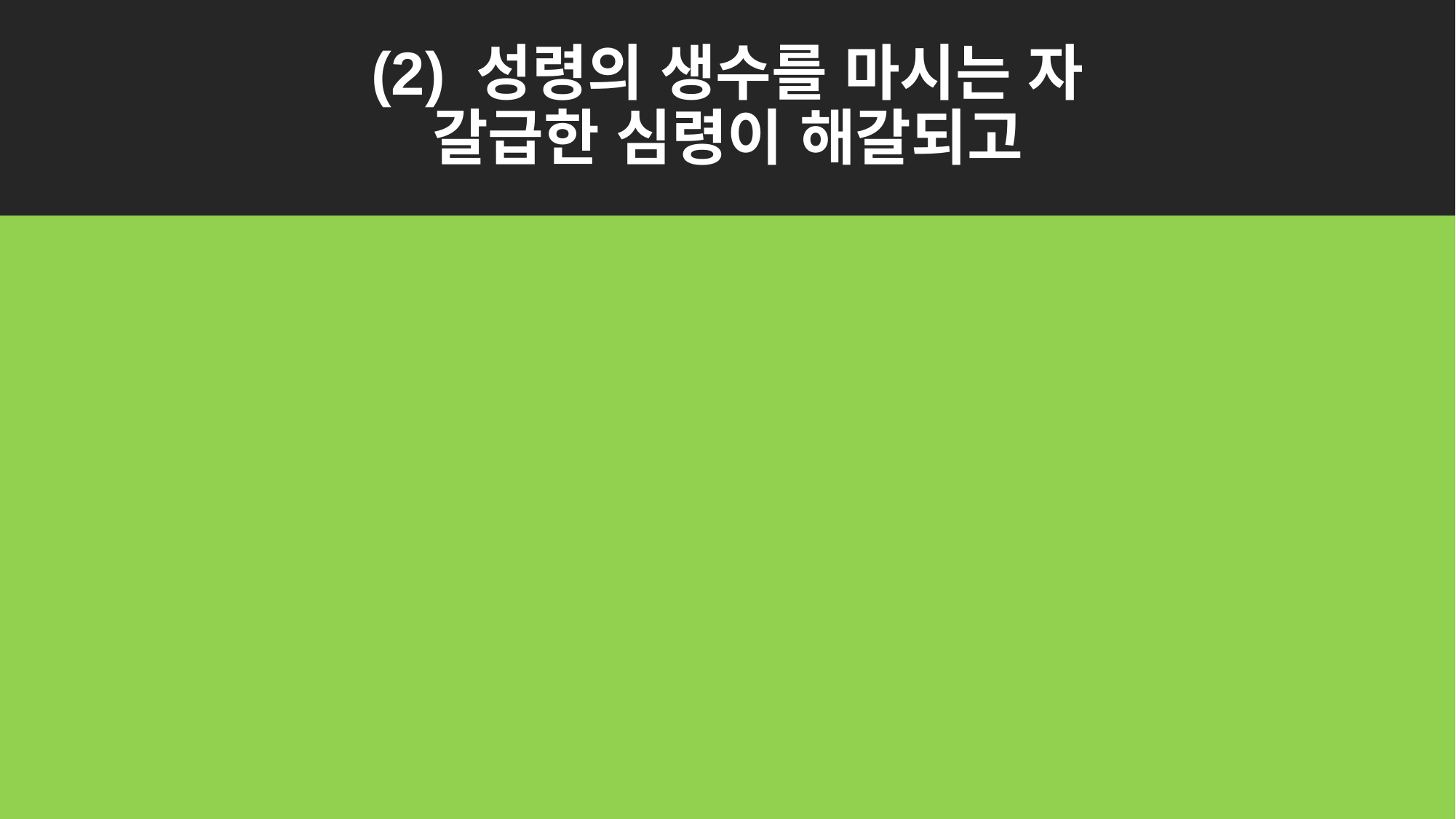

# (2) 성령의 생수를 마시는 자 갈급한 심령이 해갈되고